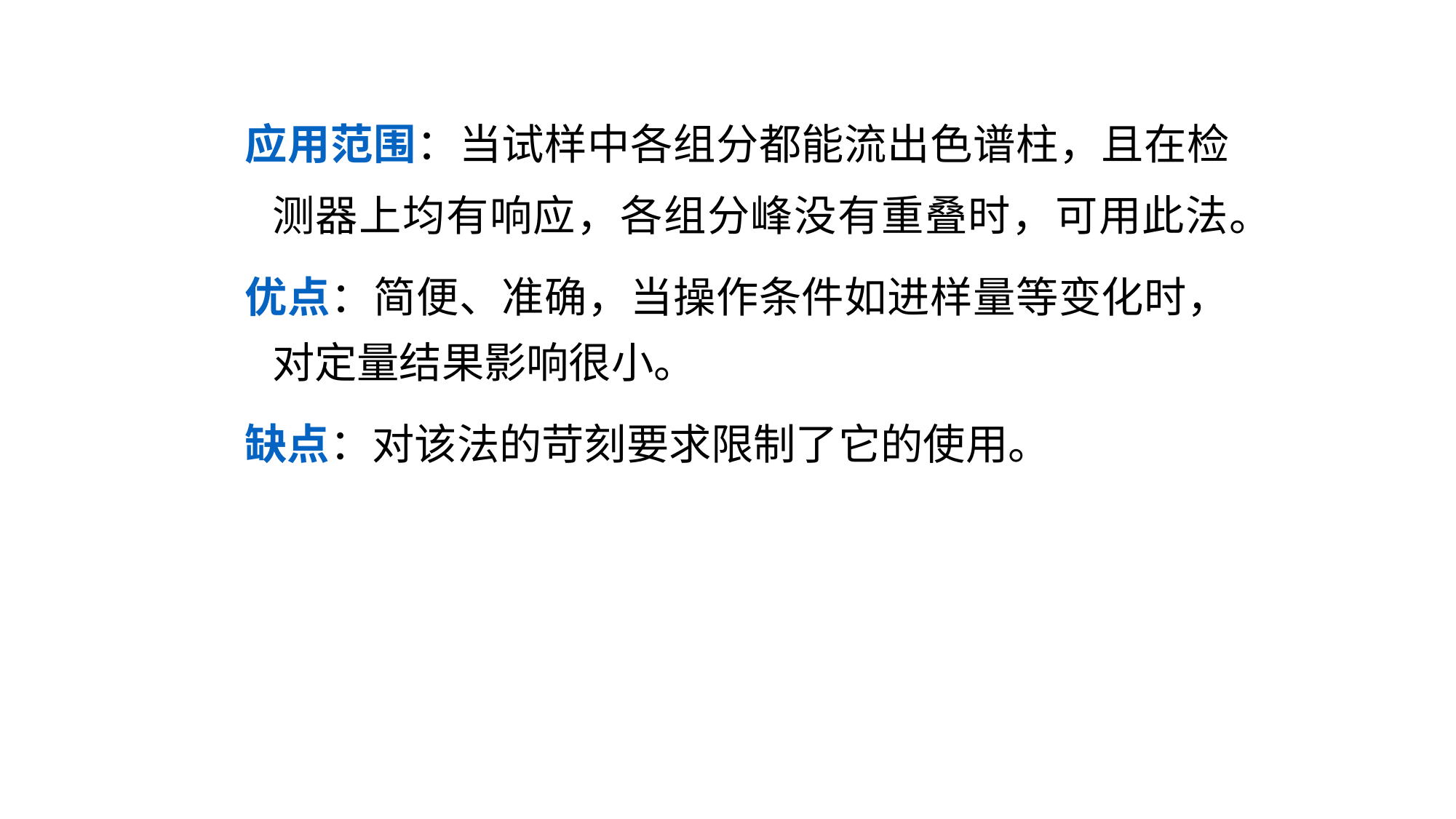

应用范围：当试样中各组分都能流出色谱柱，且在检测器上均有响应，各组分峰没有重叠时，可用此法。
优点：简便、准确，当操作条件如进样量等变化时，对定量结果影响很小。
缺点：对该法的苛刻要求限制了它的使用。